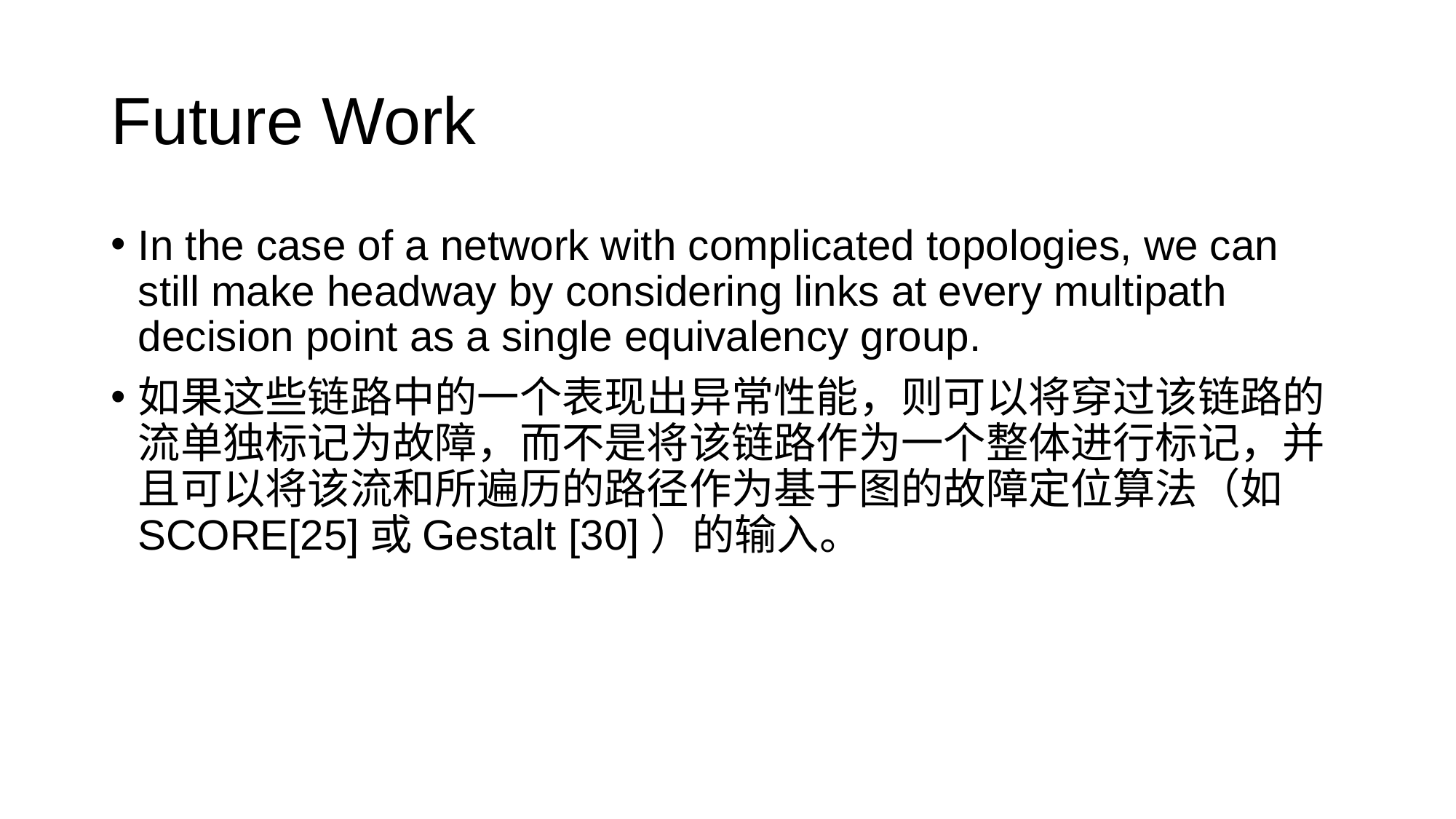

# Future Work
In the case of a network with complicated topologies, we can still make headway by considering links at every multipath decision point as a single equivalency group.
如果这些链路中的一个表现出异常性能，则可以将穿过该链路的流单独标记为故障，而不是将该链路作为一个整体进行标记，并且可以将该流和所遍历的路径作为基于图的故障定位算法（如SCORE[25]或Gestalt [30]）的输入。